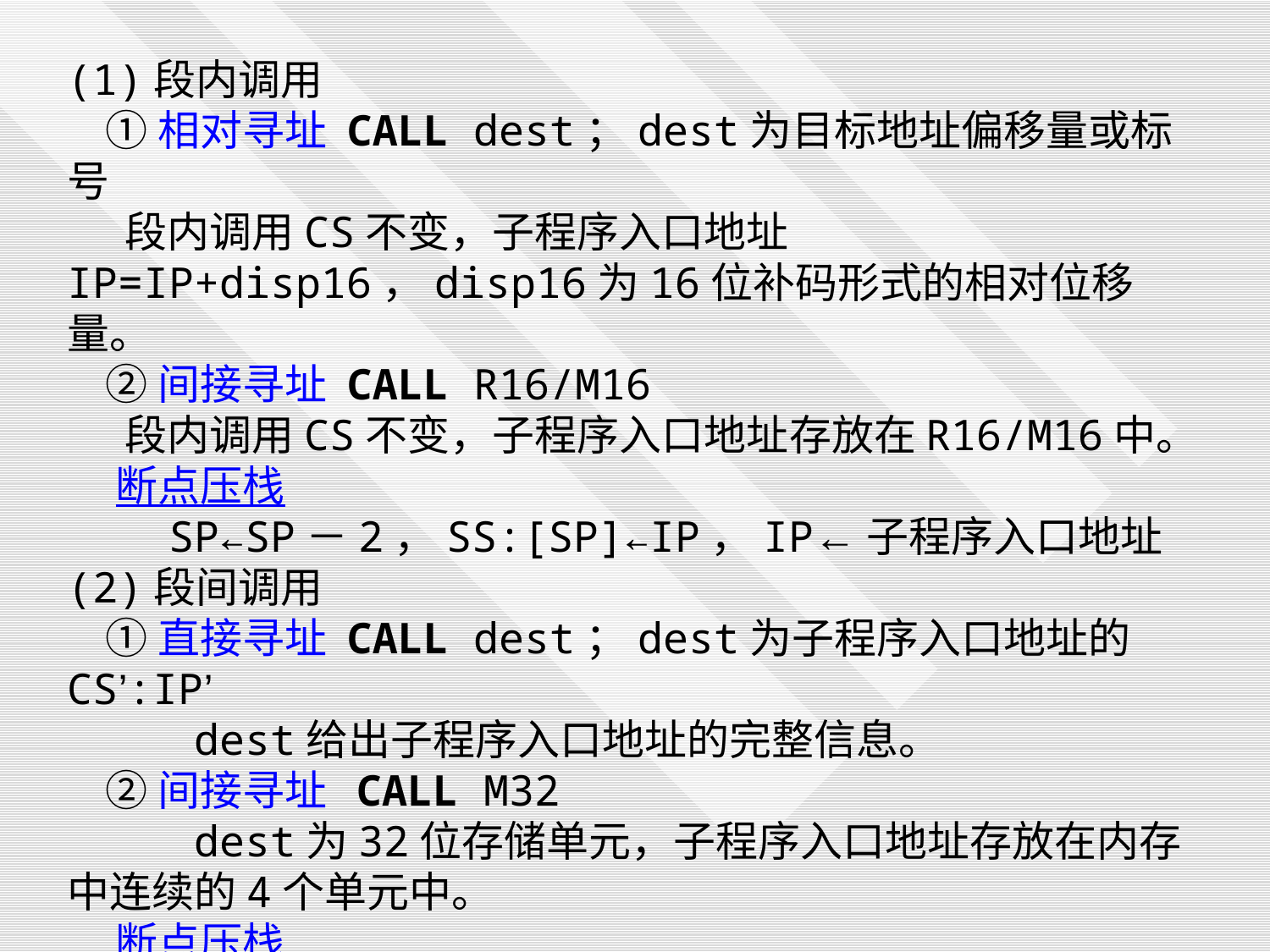

(1)段内调用
    ①相对寻址 CALL dest；dest为目标地址偏移量或标号
     段内调用CS不变，子程序入口地址IP=IP+disp16，disp16为16位补码形式的相对位移量。
    ②间接寻址 CALL R16/M16
     段内调用CS不变，子程序入口地址存放在R16/M16中。
    断点压栈
    SP←SP－2，SS:[SP]←IP，IP←子程序入口地址
(2)段间调用
    ①直接寻址 CALL dest；dest为子程序入口地址的CS’:IP’
     dest给出子程序入口地址的完整信息。
    ②间接寻址  CALL M32
     dest为32位存储单元，子程序入口地址存放在内存中连续的4个单元中。
    断点压栈
    SP←SP－2，SS:[SP]←CS，SP←SP－2 ，SS:[SP]←IP
    IP←IP’  ， CS←CS’